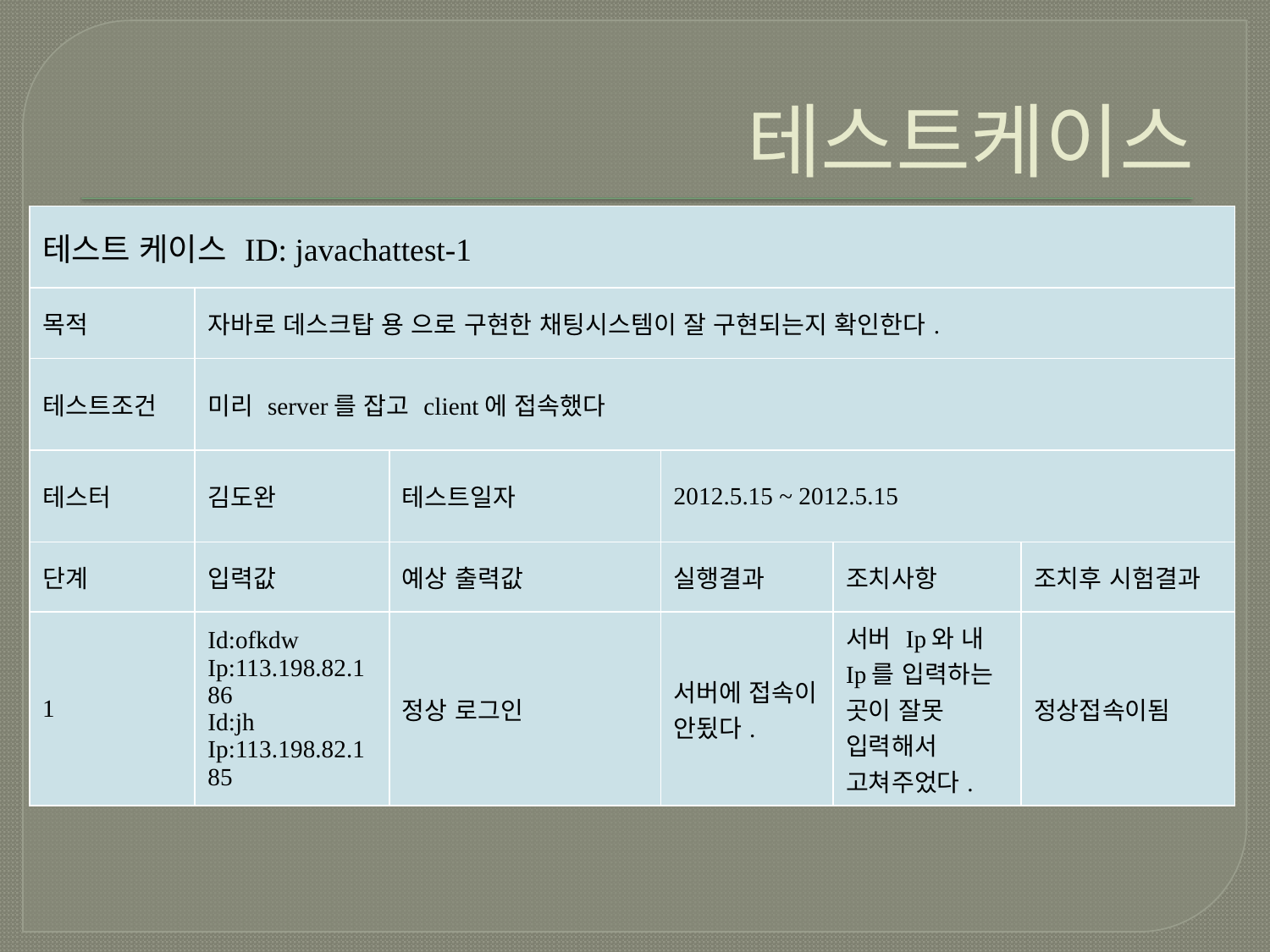

# 테스트케이스
| 테스트 케이스 ID: javachattest-1 |  |  |  |  |  |
| --- | --- | --- | --- | --- | --- |
| 목적 | 자바로 데스크탑 용 으로 구현한 채팅시스템이 잘 구현되는지 확인한다. |  |  |  |  |
| 테스트조건 | 미리 server를 잡고 client에 접속했다 |  |  |  |  |
| 테스터 | 김도완 | 테스트일자 | 2012.5.15 ~ 2012.5.15 |  |  |
| 단계 | 입력값 | 예상 출력값 | 실행결과 | 조치사항 | 조치후 시험결과 |
| 1 | Id:ofkdw Ip:113.198.82.186 Id:jh Ip:113.198.82.185 | 정상 로그인 | 서버에 접속이 안됬다. | 서버 Ip와 내 Ip를 입력하는 곳이 잘못 입력해서 고쳐주었다. | 정상접속이됨 |